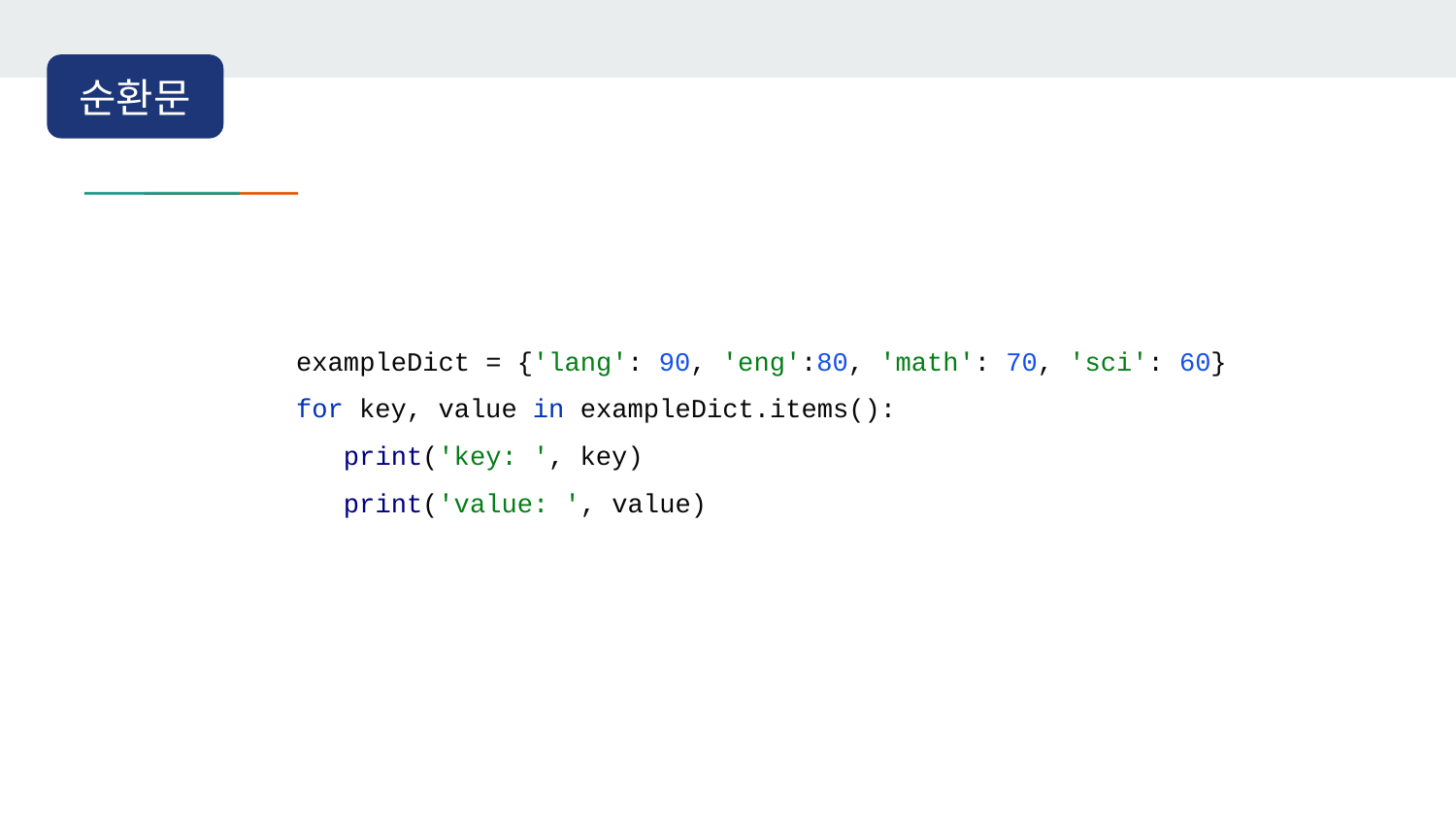

순환문
exampleDict = {'lang': 90, 'eng':80, 'math': 70, 'sci': 60}
for key, value in exampleDict.items():
   print('key: ', key)
   print('value: ', value)